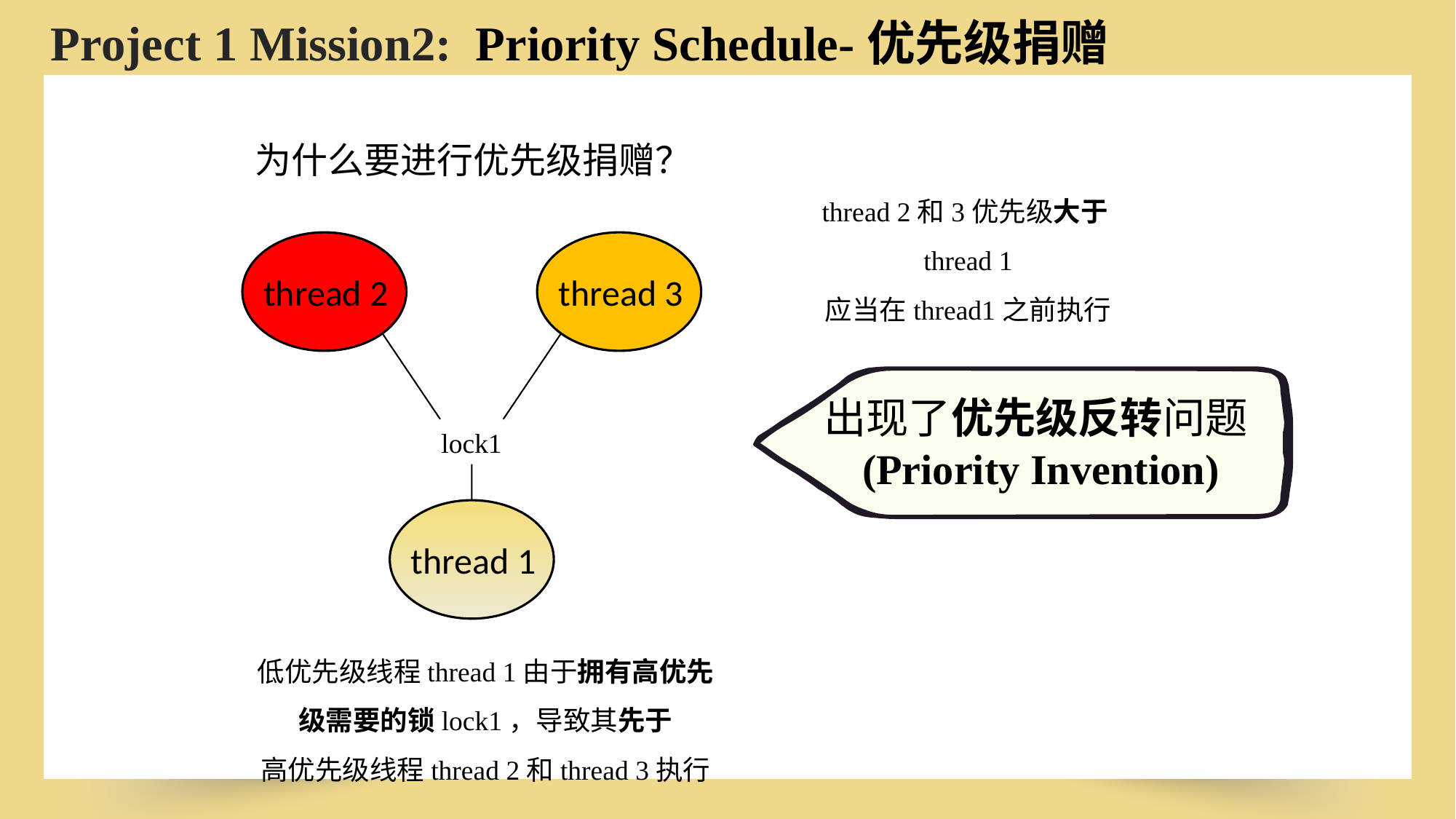

Project 1 Mission2:  Priority Schedule-优先级捐赠

为什么要进行优先级捐赠？
thread 2和3优先级大于thread 1
应当在thread1之前执行

thread 2

thread 3
lock1

出现了优先级反转问题(Priority Invention)

thread 1
低优先级线程thread 1由于拥有高优先级需要的锁lock1，导致其先于
高优先级线程thread 2和thread 3执行